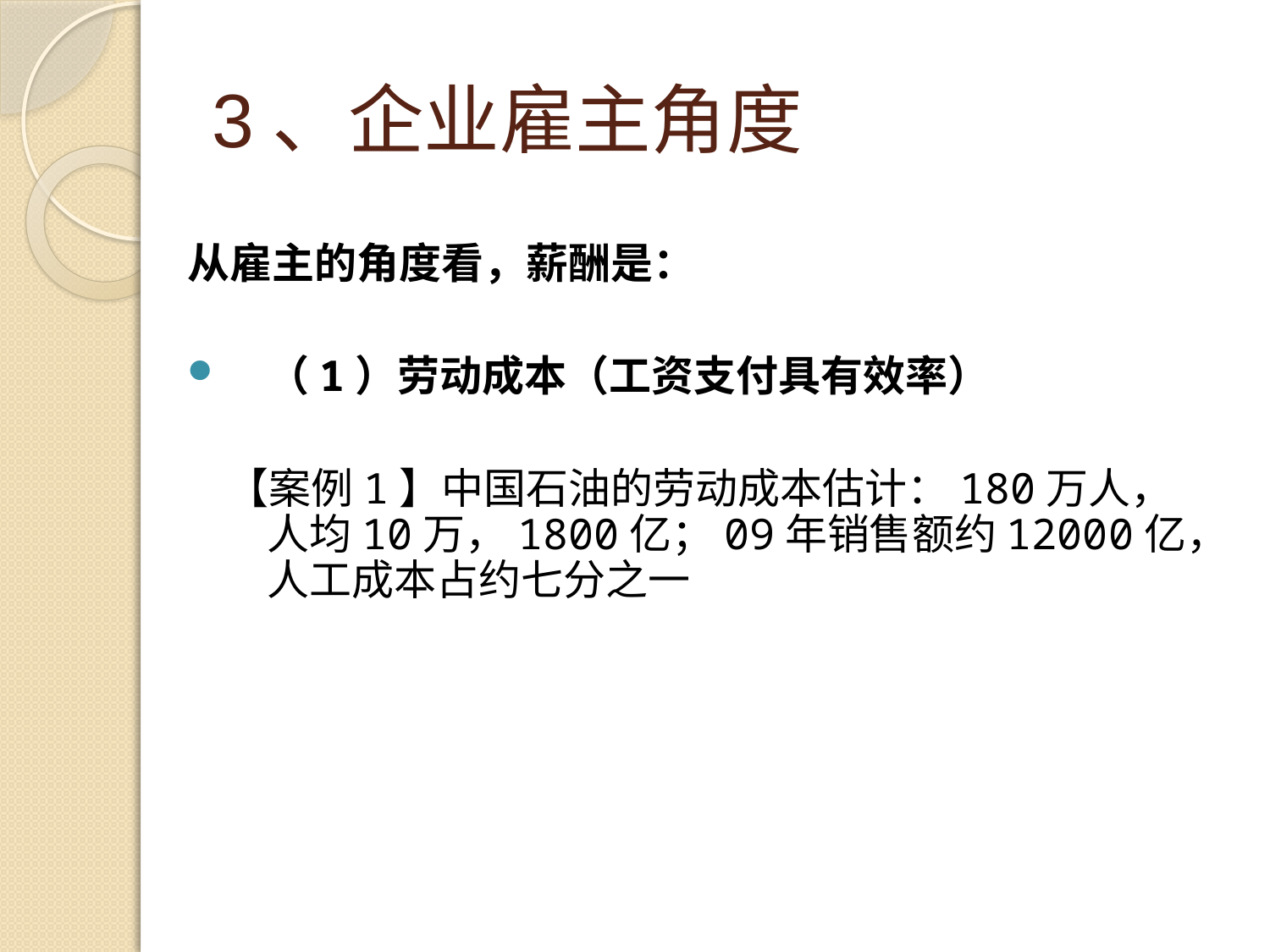

# 3、企业雇主角度
从雇主的角度看，薪酬是：

（1）劳动成本（工资支付具有效率）

   【案例1】中国石油的劳动成本估计：180万人，人均10万，1800亿；09年销售额约12000亿，人工成本占约七分之一

17